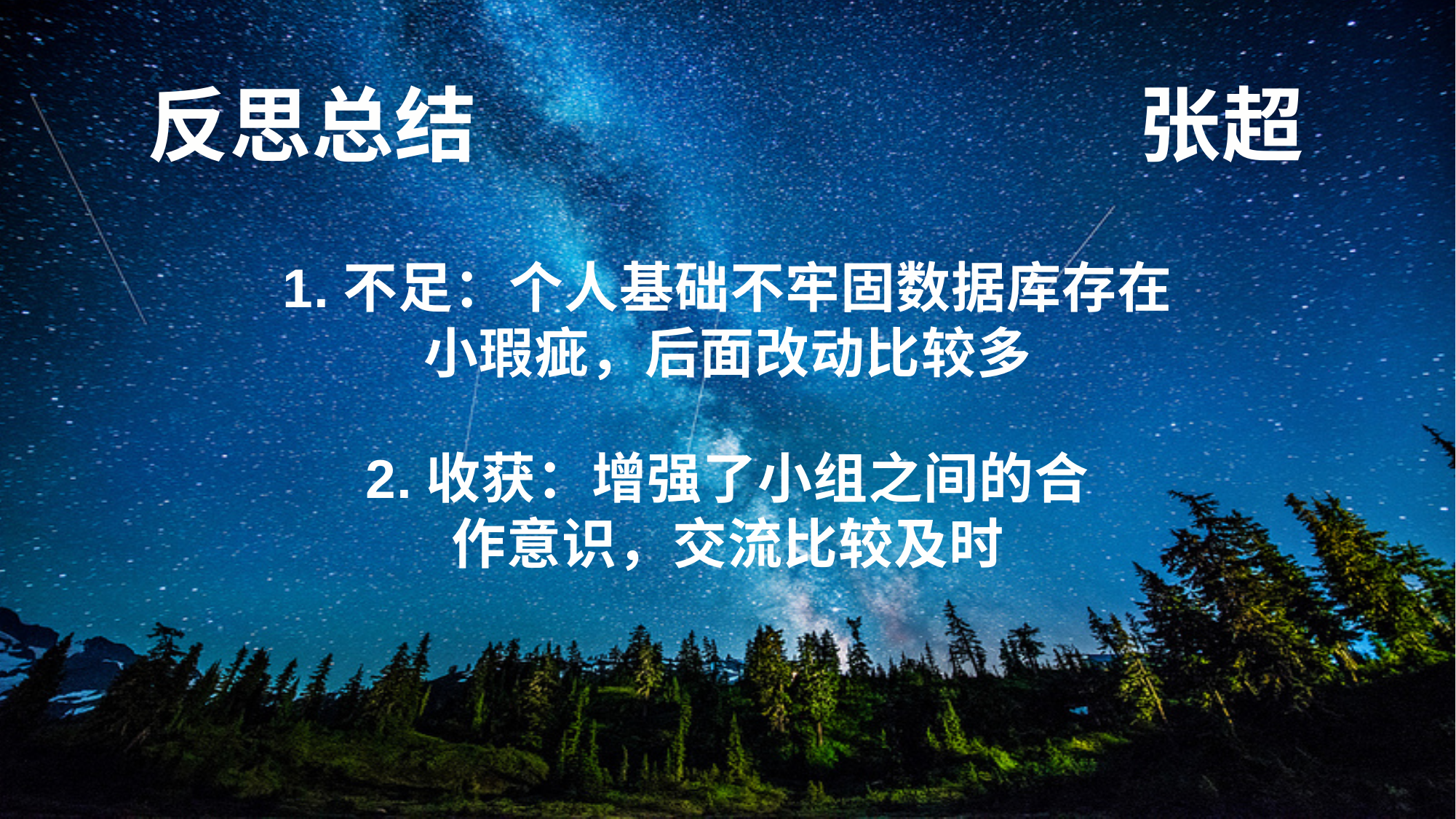

反思总结
张超
1.不足：个人基础不牢固数据库存在
小瑕疵，后面改动比较多
2.收获：增强了小组之间的合
作意识，交流比较及时